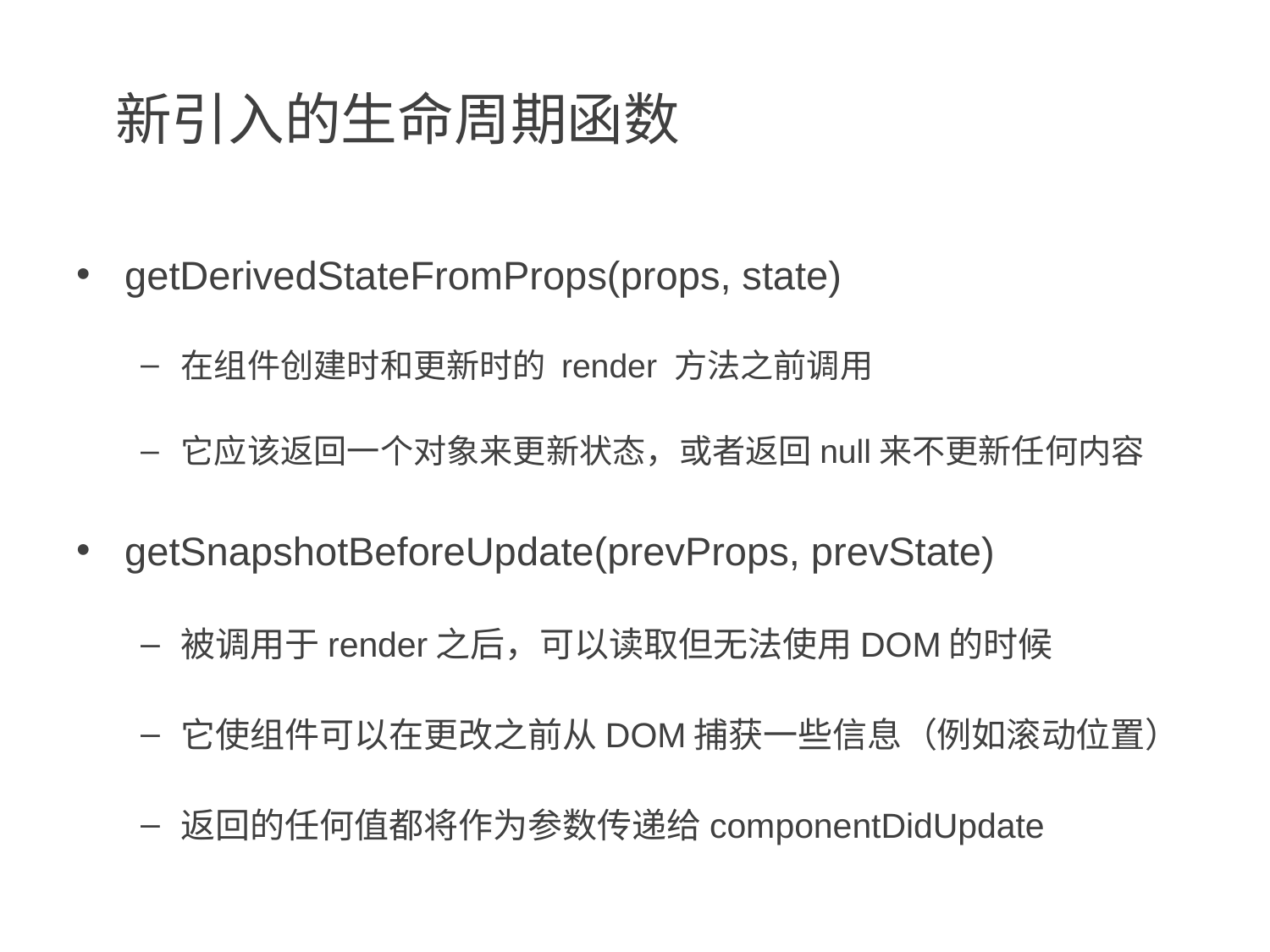

# 新引入的生命周期函数
getDerivedStateFromProps(props, state)
在组件创建时和更新时的 render 方法之前调用
它应该返回一个对象来更新状态，或者返回null来不更新任何内容
getSnapshotBeforeUpdate(prevProps, prevState)
被调用于render之后，可以读取但无法使用DOM的时候
它使组件可以在更改之前从DOM捕获一些信息（例如滚动位置）
返回的任何值都将作为参数传递给componentDidUpdate